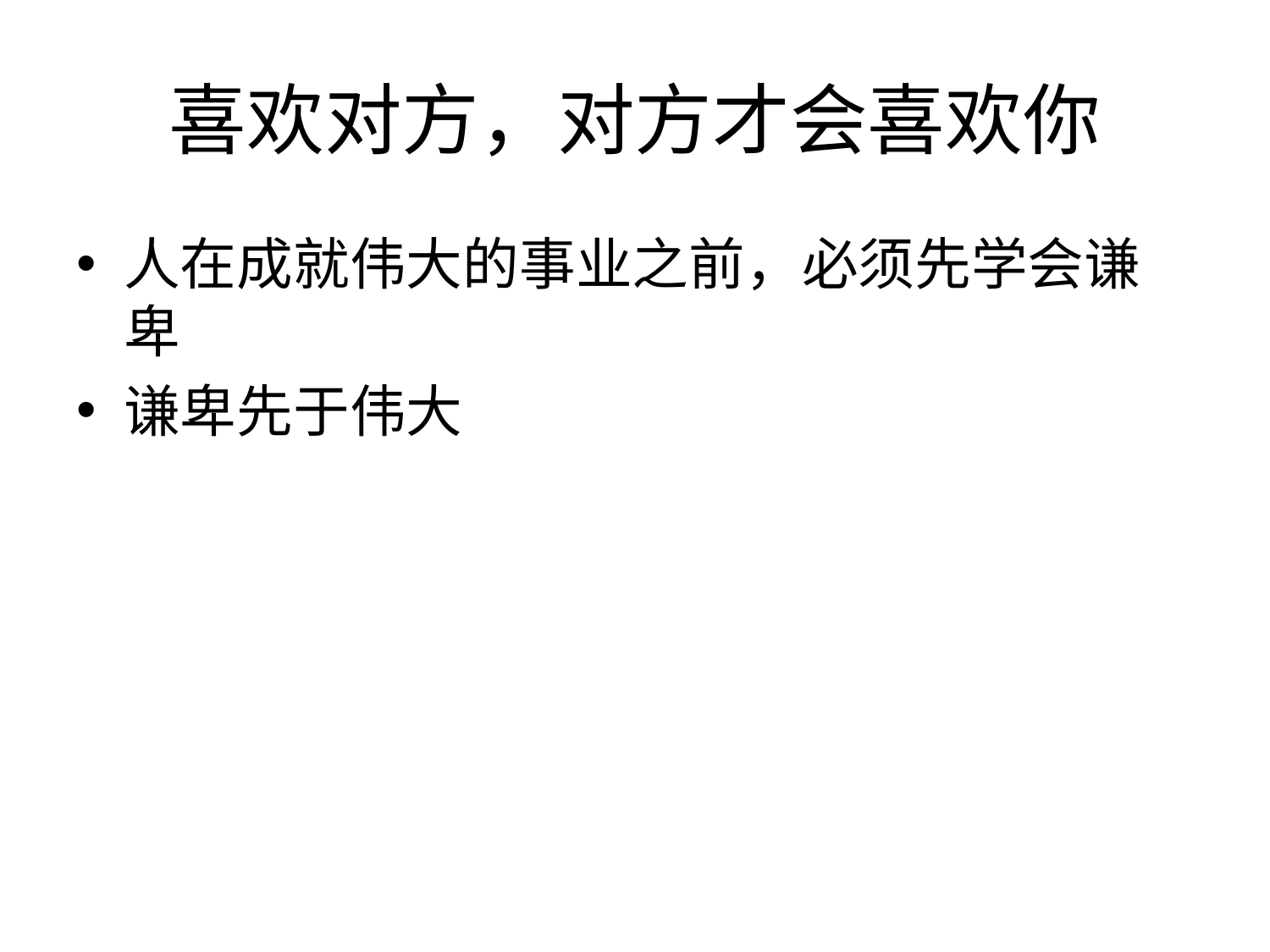

# 喜欢对方，对方才会喜欢你
人在成就伟大的事业之前，必须先学会谦卑
谦卑先于伟大